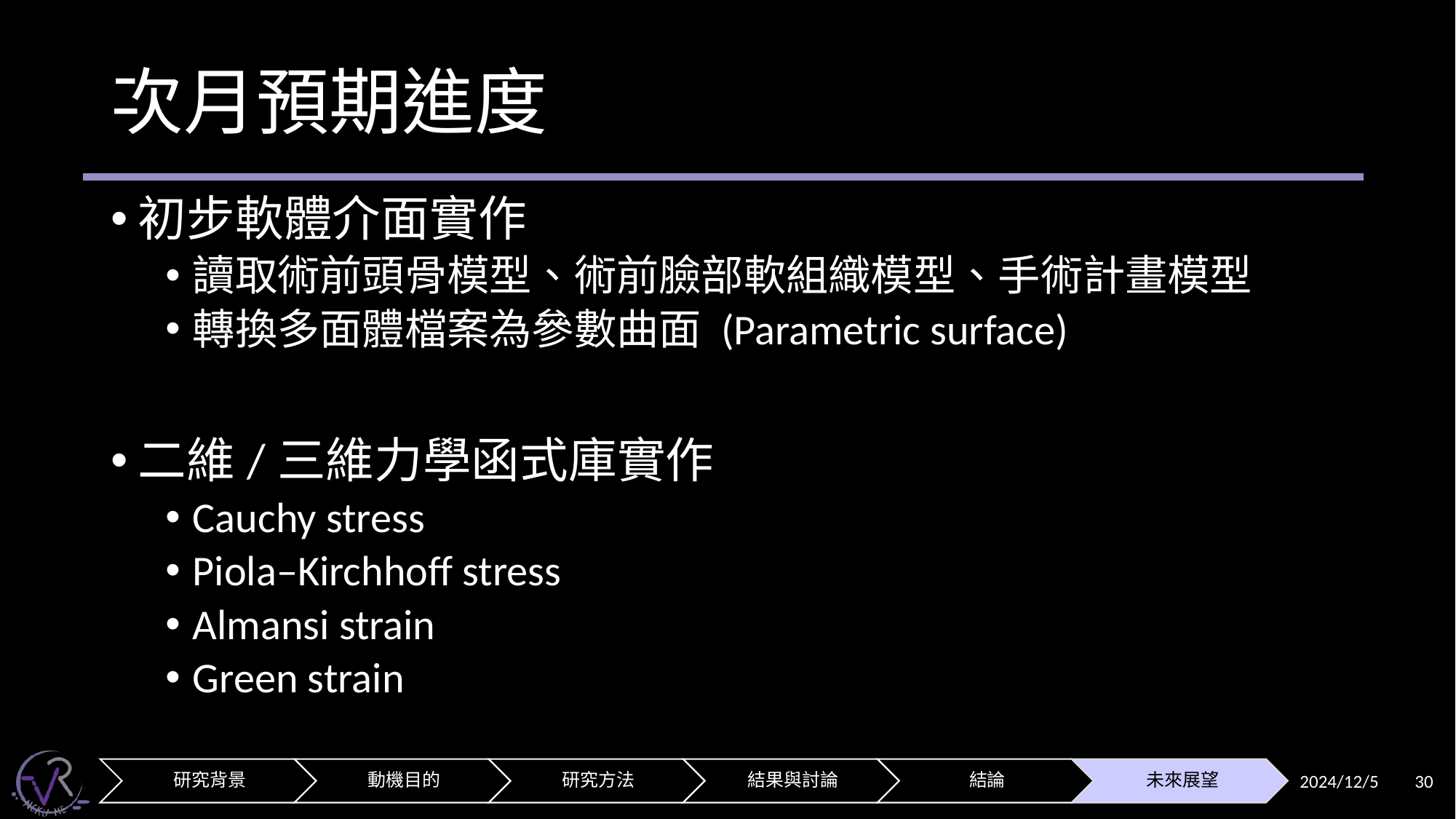

# 次月預期進度
初步軟體介面實作
讀取術前頭骨模型、術前臉部軟組織模型、手術計畫模型
轉換多面體檔案為參數曲面 (Parametric surface)

二維/三維力學函式庫實作
Cauchy stress
Piola–Kirchhoff stress
Almansi strain
Green strain

2024/12/5
30